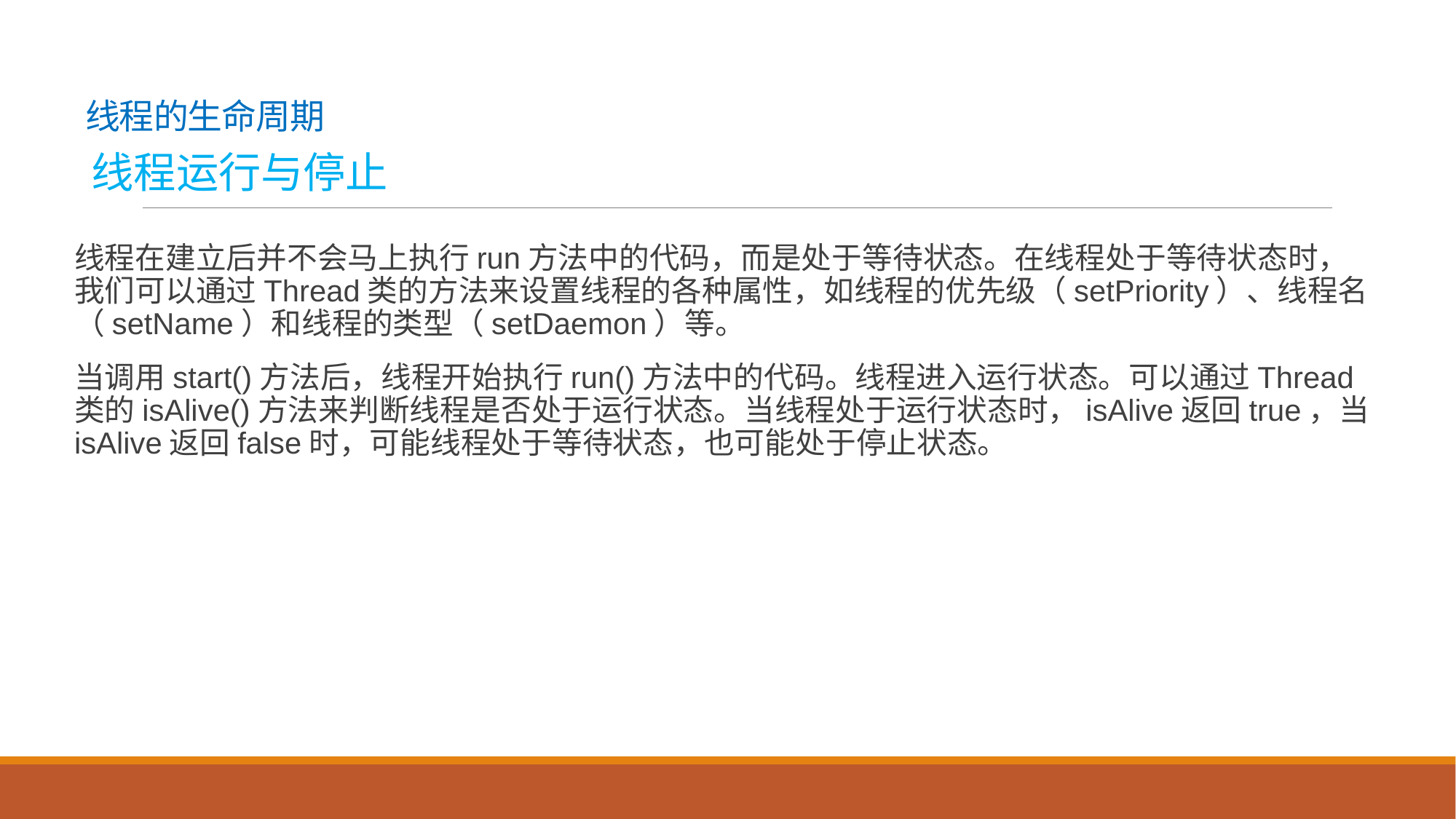

# 线程的生命周期
线程运行与停止
线程在建立后并不会马上执行run方法中的代码，而是处于等待状态。在线程处于等待状态时，我们可以通过Thread类的方法来设置线程的各种属性，如线程的优先级（setPriority）、线程名（setName）和线程的类型（setDaemon）等。
当调用start()方法后，线程开始执行run()方法中的代码。线程进入运行状态。可以通过Thread类的isAlive()方法来判断线程是否处于运行状态。当线程处于运行状态时，isAlive返回true，当isAlive返回false时，可能线程处于等待状态，也可能处于停止状态。